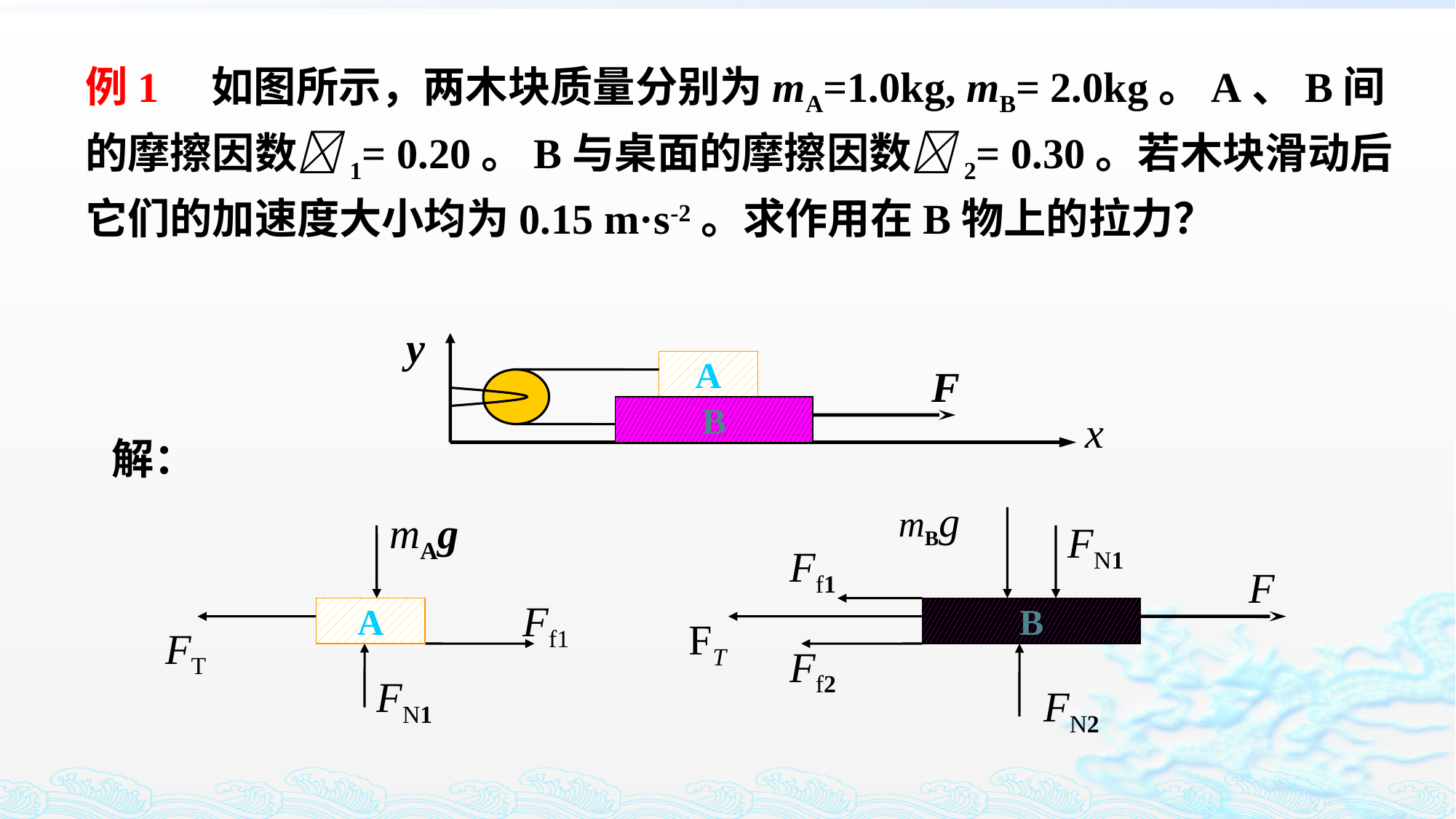

例1    如图所示，两木块质量分别为mA=1.0kg, mB= 2.0kg。A、B间的摩擦因数μ1= 0.20。B与桌面的摩擦因数μ2= 0.30。若木块滑动后它们的加速度大小均为0.15 m·s-2。求作用在B物上的拉力？
y

A
F

B
x

解：
mBg

 FN1

Ff1

F
B

 FT

Ff2

 FN2
mAg

Ff1

A
FT

 FN1